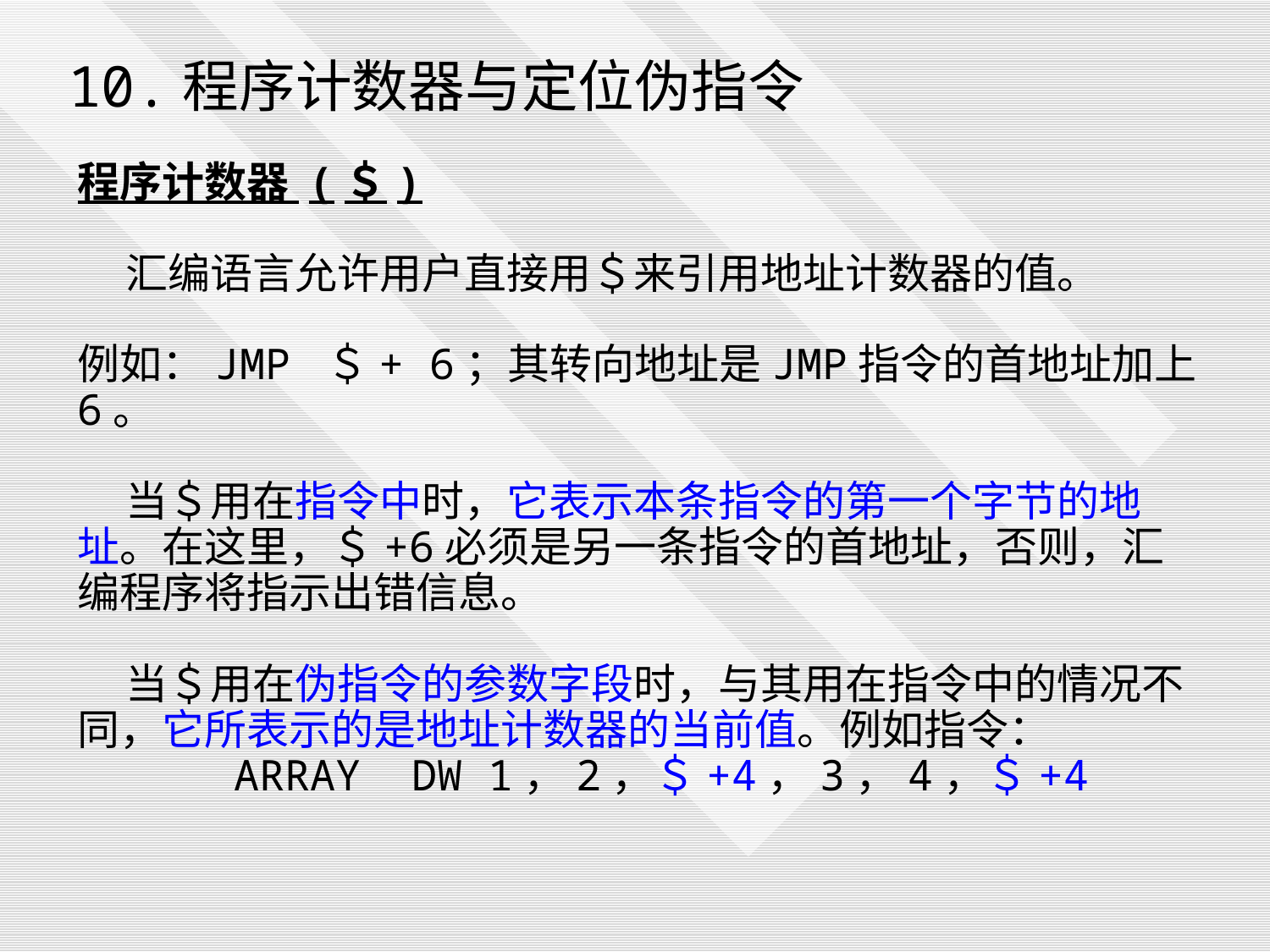

10.程序计数器与定位伪指令
程序计数器 (＄)
    汇编语言允许用户直接用＄来引用地址计数器的值。

例如：JMP ＄+ 6；其转向地址是JMP指令的首地址加上6。

    当＄用在指令中时，它表示本条指令的第一个字节的地址。在这里，＄+6必须是另一条指令的首地址，否则，汇编程序将指示出错信息。
    当＄用在伪指令的参数字段时，与其用在指令中的情况不同，它所表示的是地址计数器的当前值。例如指令：
　　　  ARRAY  DW 1，2，＄+4，3，4，＄+4